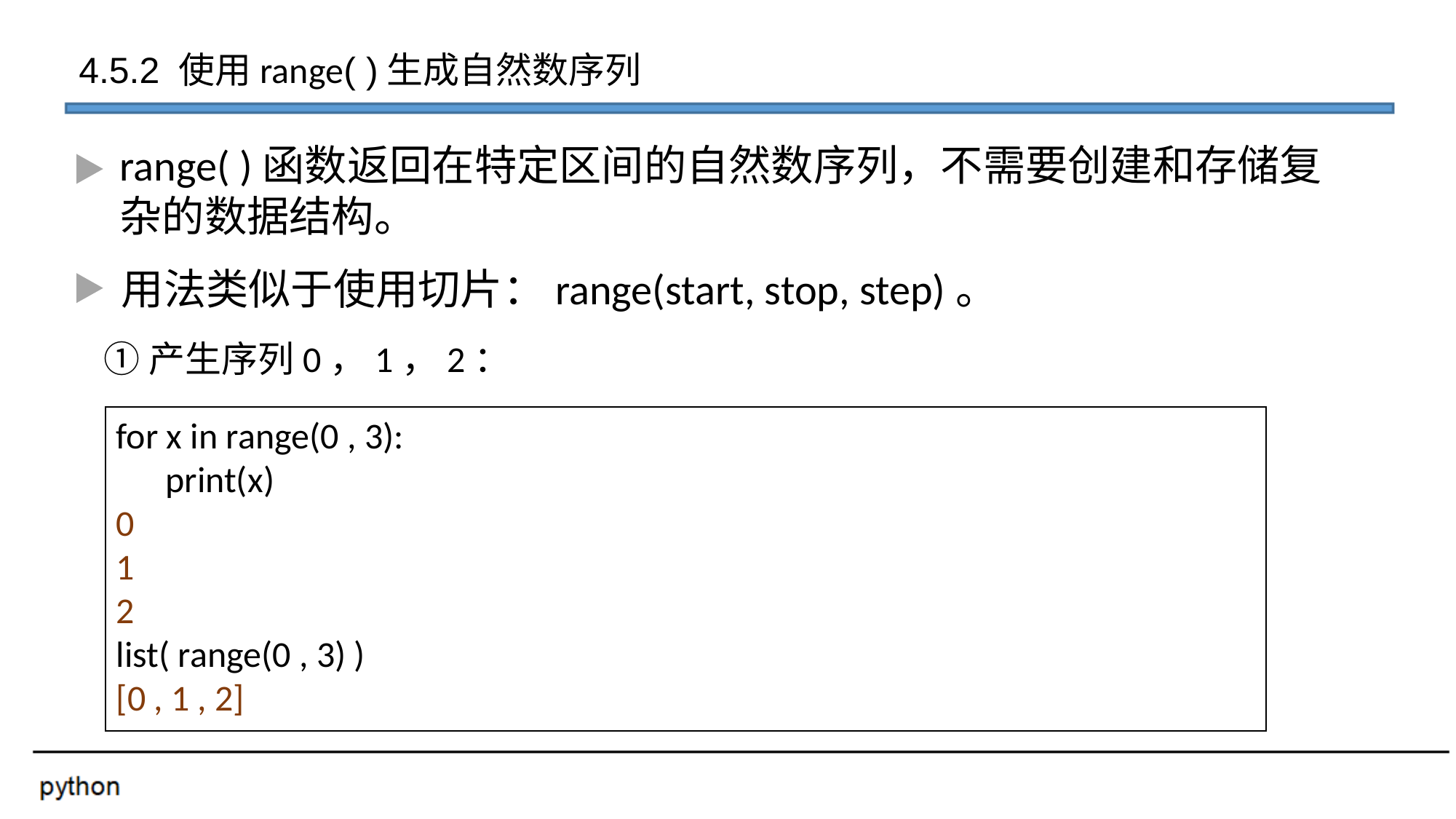

4.5.2 使用range( )生成自然数序列
range( )函数返回在特定区间的自然数序列，不需要创建和存储复杂的数据结构。

用法类似于使用切片：range(start, stop, step)。

①产生序列0，1，2：

for x in range(0 , 3):
      print(x)
0
1
2
list( range(0 , 3) )
[0 , 1 , 2]
24